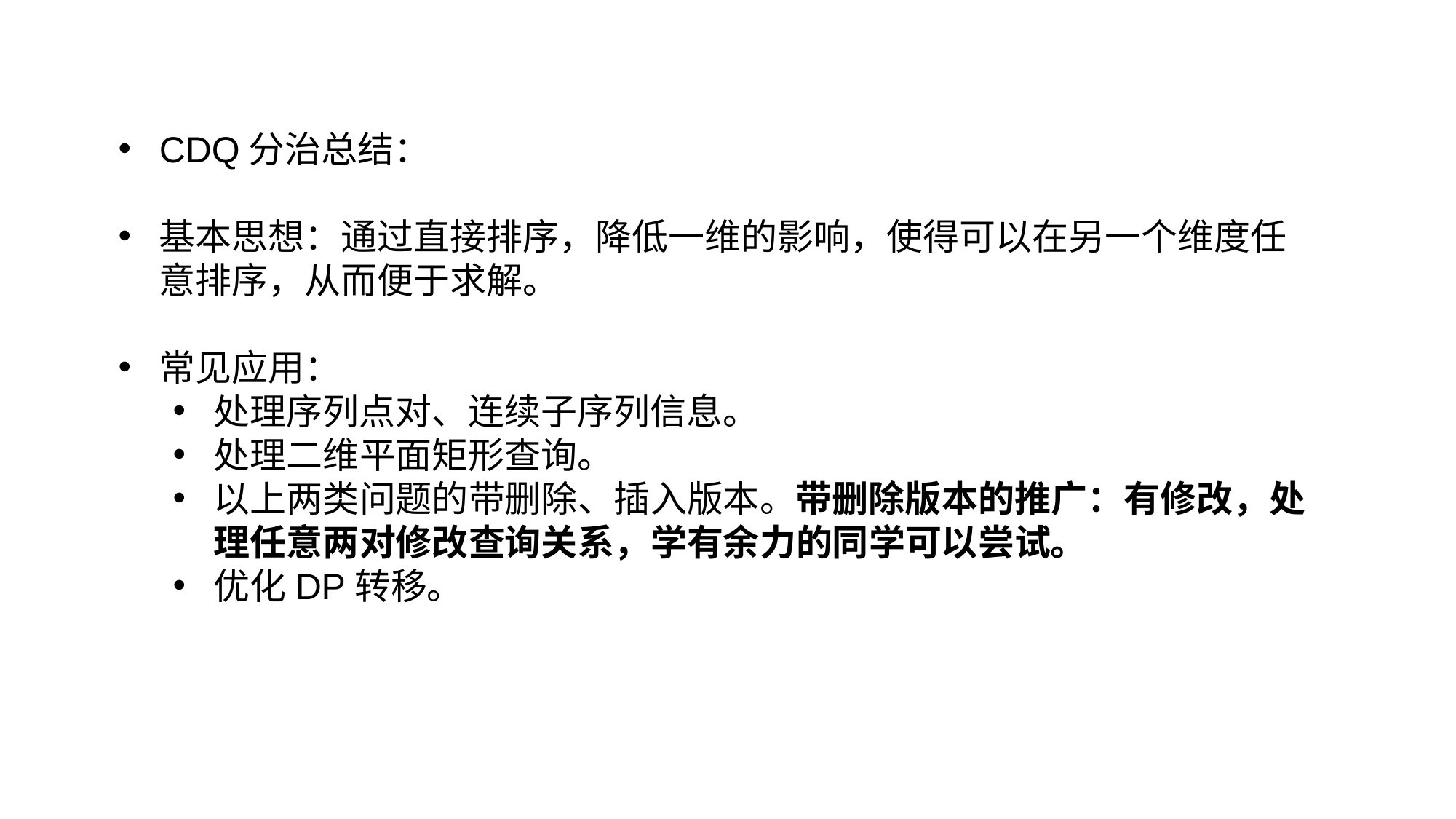

CDQ分治总结：

基本思想：通过直接排序，降低一维的影响，使得可以在另一个维度任意排序，从而便于求解。

常见应用：
处理序列点对、连续子序列信息。
处理二维平面矩形查询。
以上两类问题的带删除、插入版本。带删除版本的推广：有修改，处理任意两对修改查询关系，学有余力的同学可以尝试。
优化DP转移。